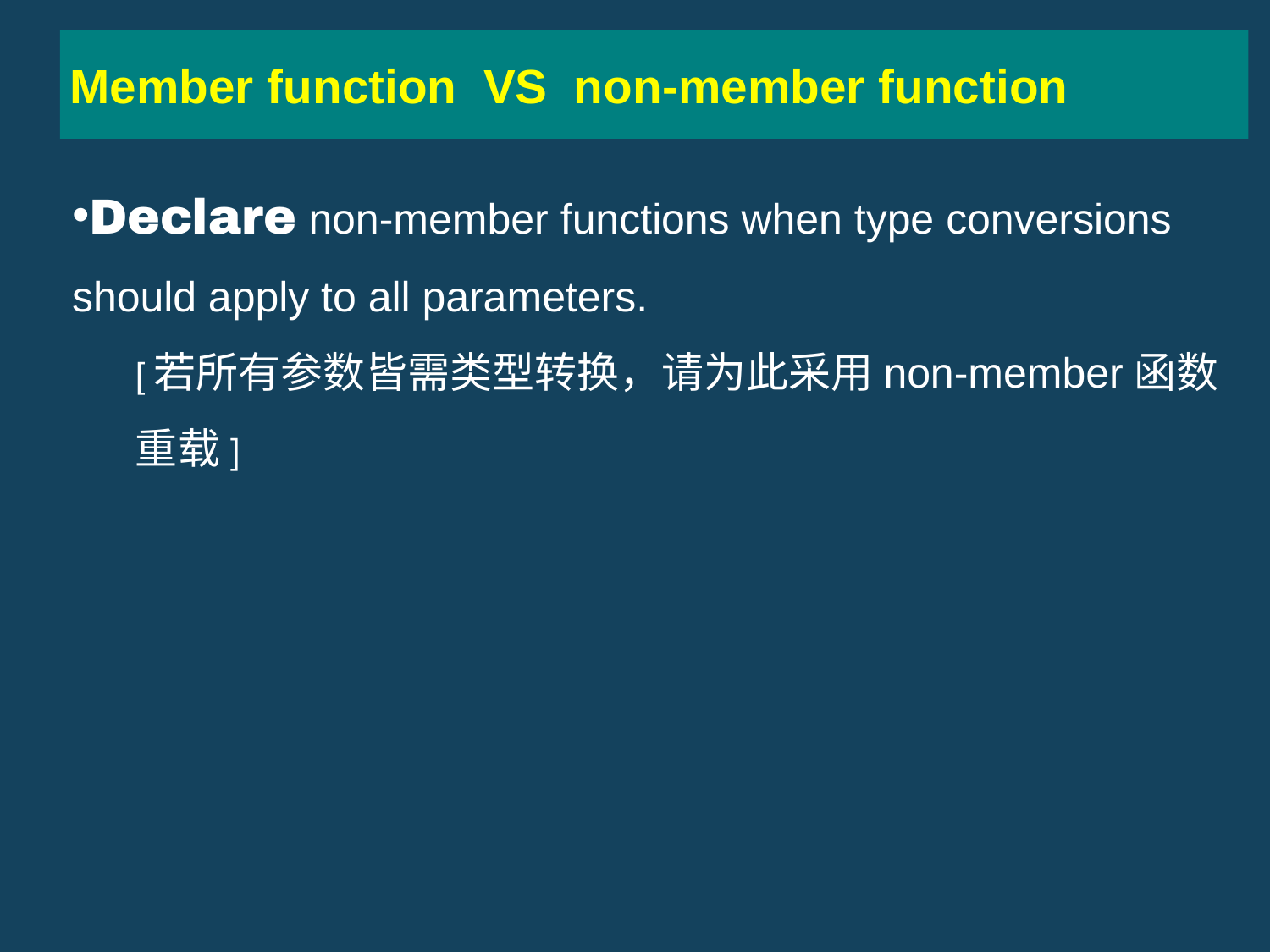

Member function  VS  non-member function
Declare non-member functions when type conversions should apply to all parameters.
[若所有参数皆需类型转换，请为此采用non-member函数重载]